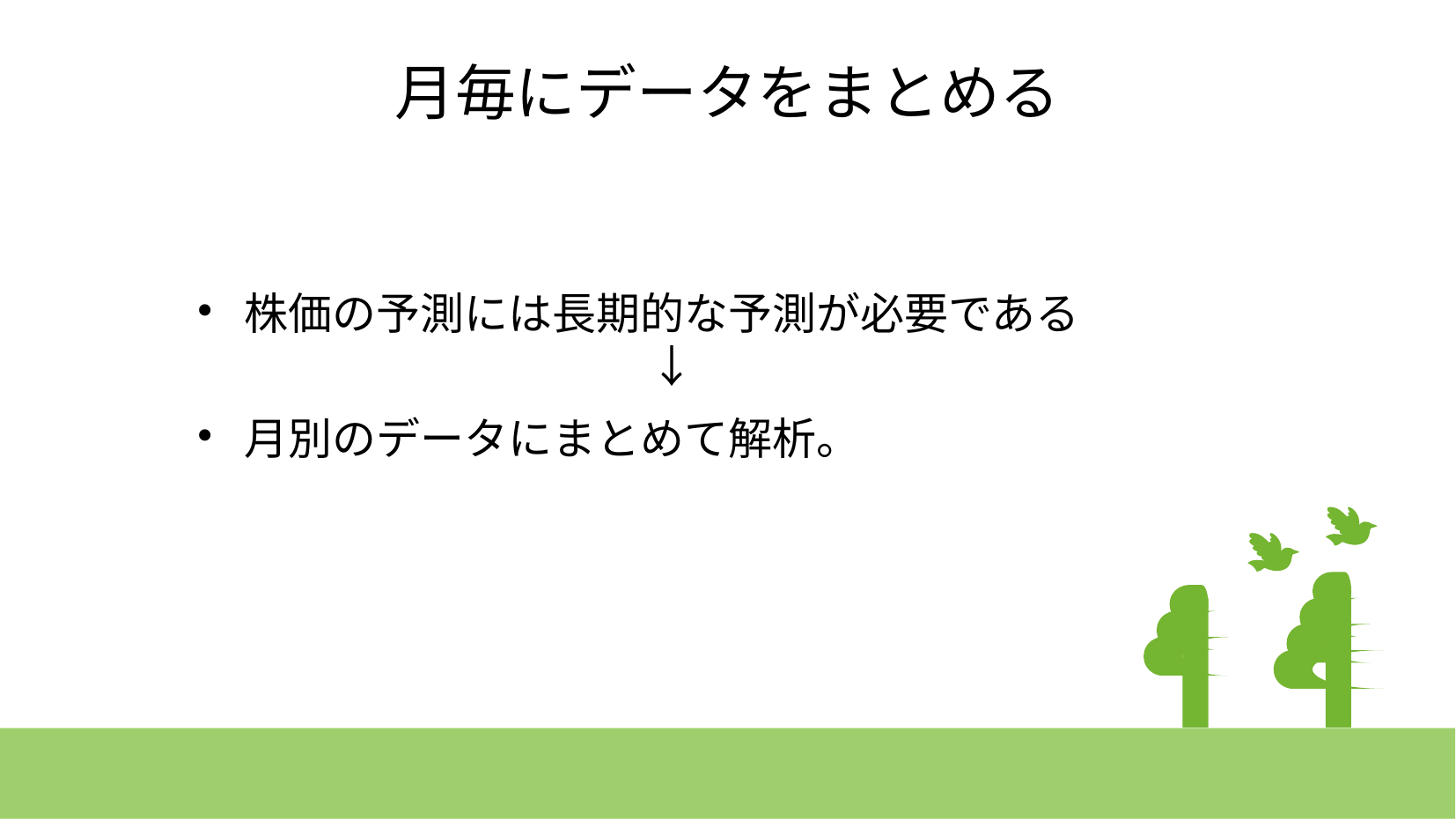

# 月毎にデータをまとめる
株価の予測には長期的な予測が必要である
 　　　　　　　　　↓
月別のデータにまとめて解析。